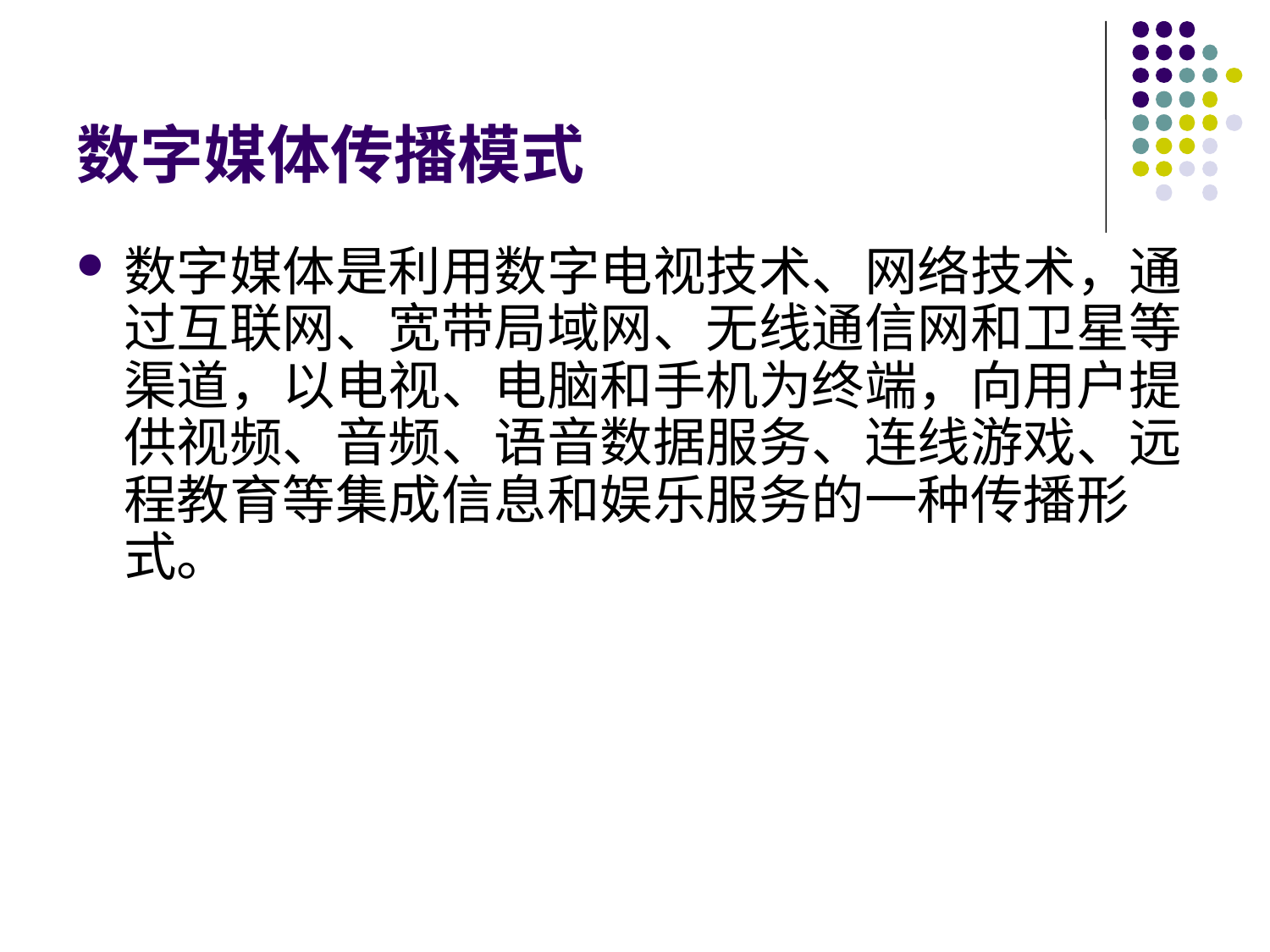

# 数字媒体传播模式
数字媒体是利用数字电视技术、网络技术，通过互联网、宽带局域网、无线通信网和卫星等渠道，以电视、电脑和手机为终端，向用户提供视频、音频、语音数据服务、连线游戏、远程教育等集成信息和娱乐服务的一种传播形式。